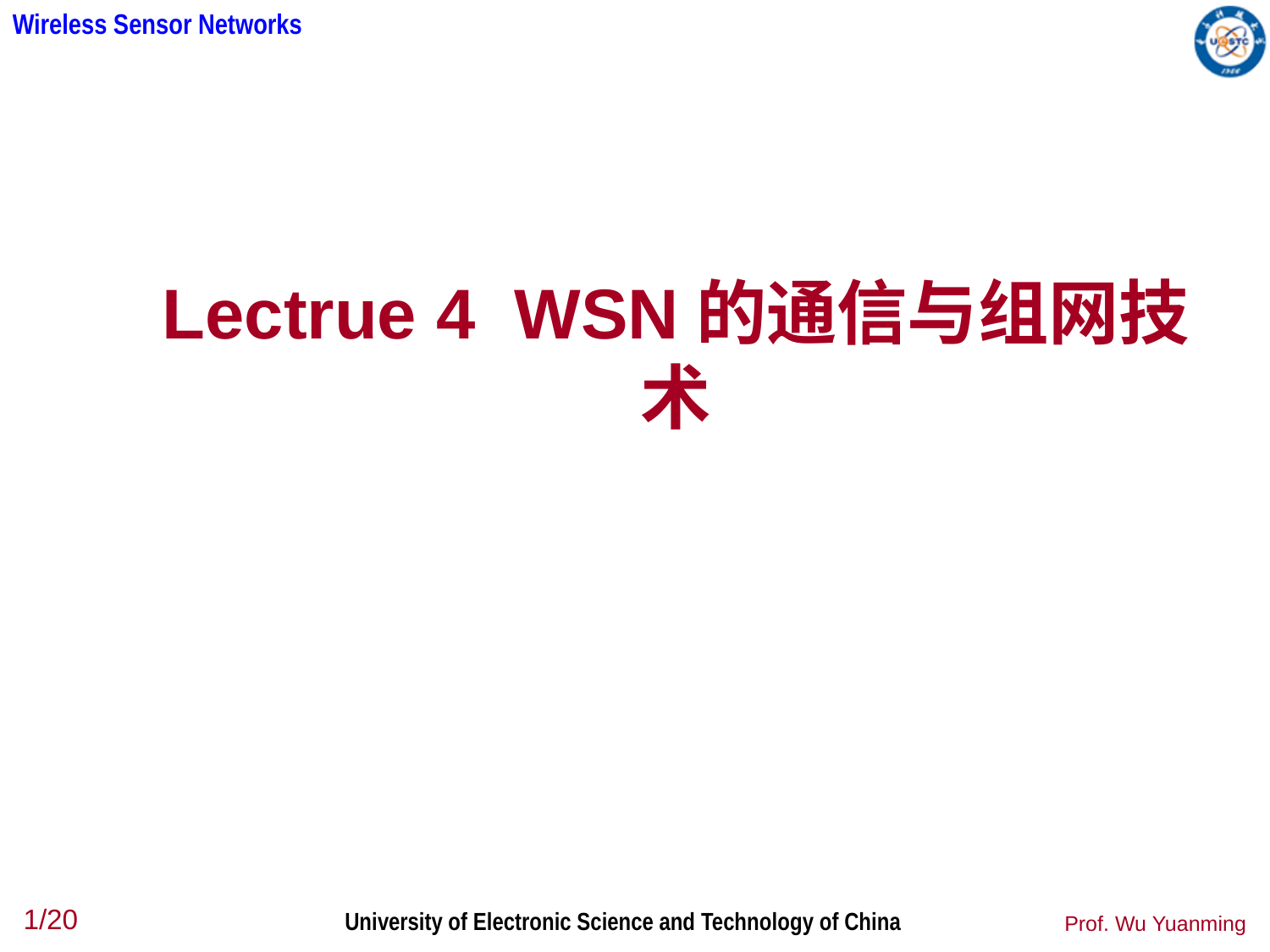

# Lectrue 4  WSN的通信与组网技术
1/20
Prof. Wu Yuanming